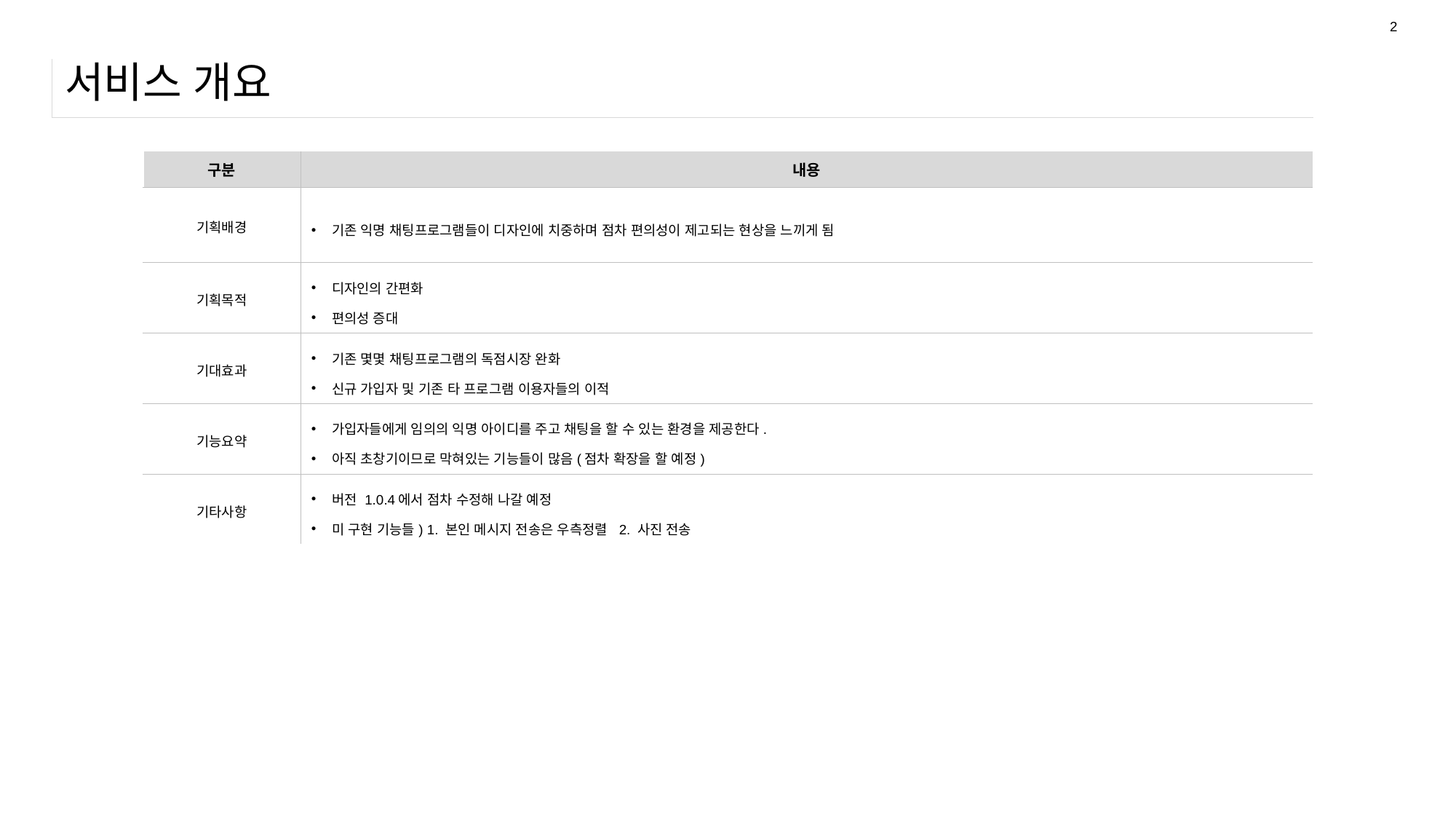

2
# 서비스 개요
| 구분 | 내용 |
| --- | --- |
| 기획배경 | 기존 익명 채팅프로그램들이 디자인에 치중하며 점차 편의성이 제고되는 현상을 느끼게 됨 |
| 기획목적 | 디자인의 간편화 편의성 증대 |
| 기대효과 | 기존 몇몇 채팅프로그램의 독점시장 완화 신규 가입자 및 기존 타 프로그램 이용자들의 이적 |
| 기능요약 | 가입자들에게 임의의 익명 아이디를 주고 채팅을 할 수 있는 환경을 제공한다. 아직 초창기이므로 막혀있는 기능들이 많음(점차 확장을 할 예정) |
| 기타사항 | 버전 1.0.4에서 점차 수정해 나갈 예정 미 구현 기능들) 1. 본인 메시지 전송은 우측정렬 2. 사진 전송 |